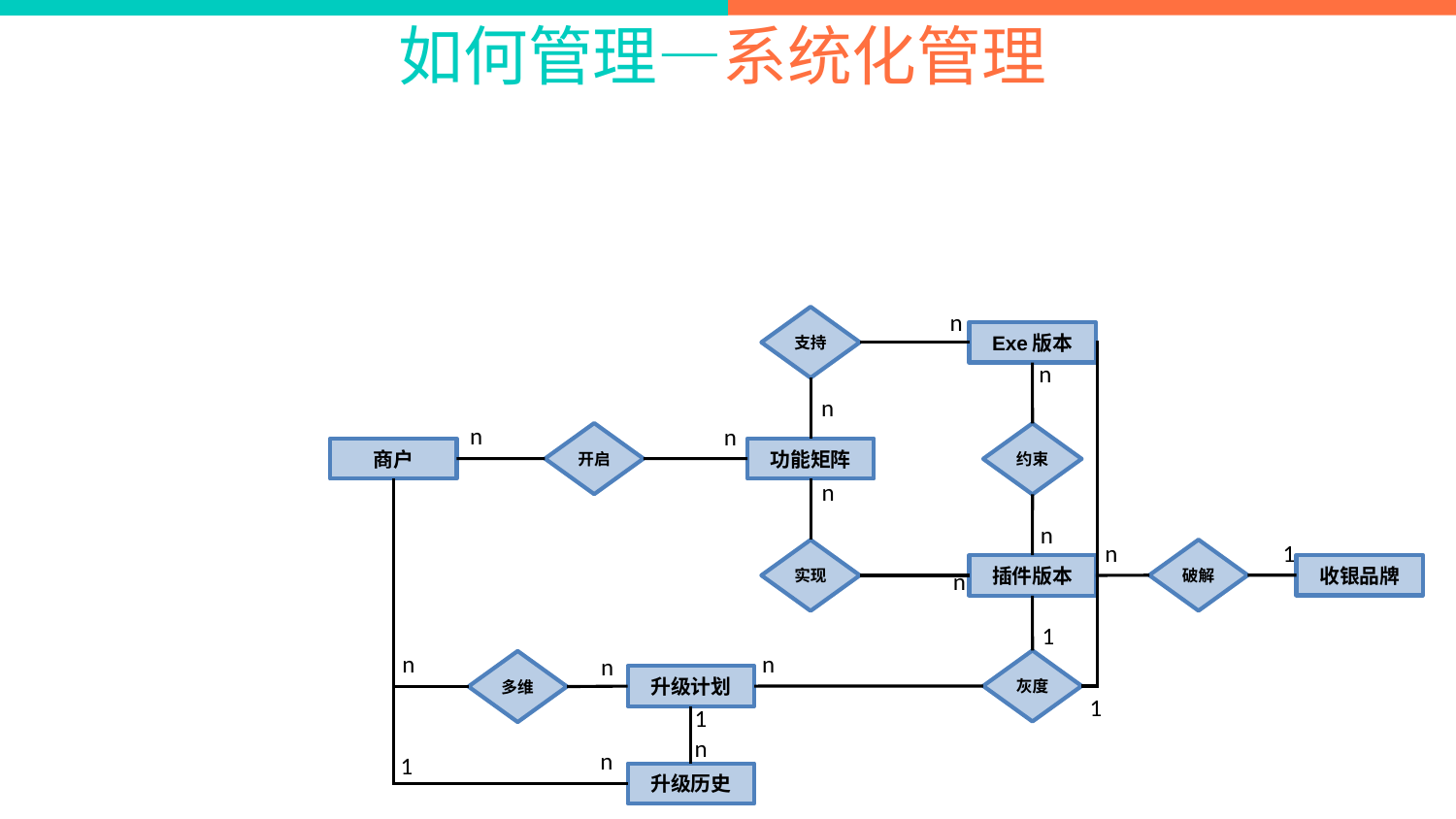

如何管理—系统化管理

n
支持
Exe版本
1
n
n
n
n
开启
约束
商户
功能矩阵
n
n
1
n
n

n
1
破解
实现
收银品牌
插件版本
n
1
n
n
灰度
多维
升级计划
1
n
升级历史